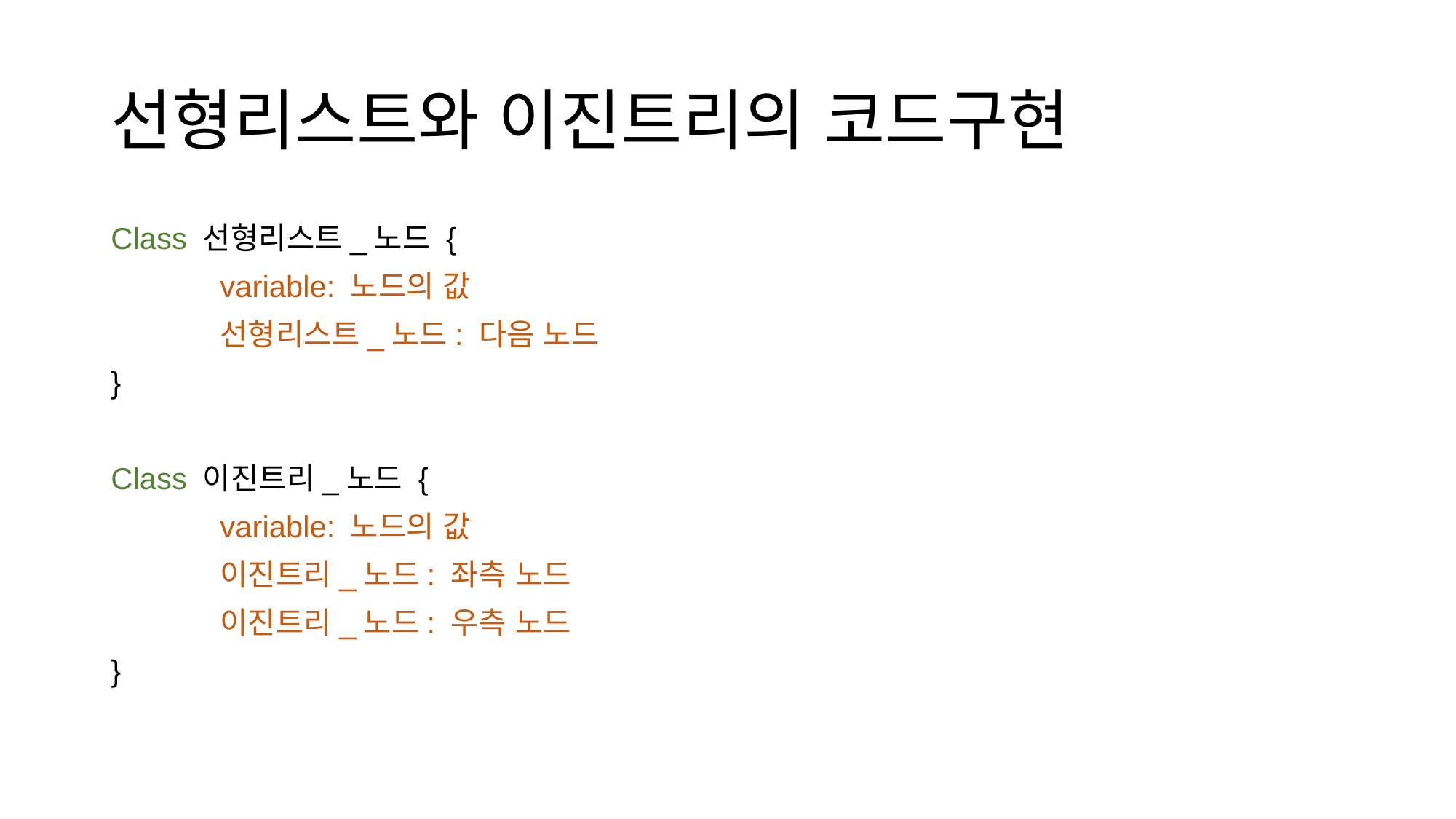

# 선형리스트와 이진트리의 코드구현
Class 선형리스트_노드 {
	variable: 노드의 값
	선형리스트_노드: 다음 노드
}

Class 이진트리_노드 {
	variable: 노드의 값
	이진트리_노드: 좌측 노드
	이진트리_노드: 우측 노드
}